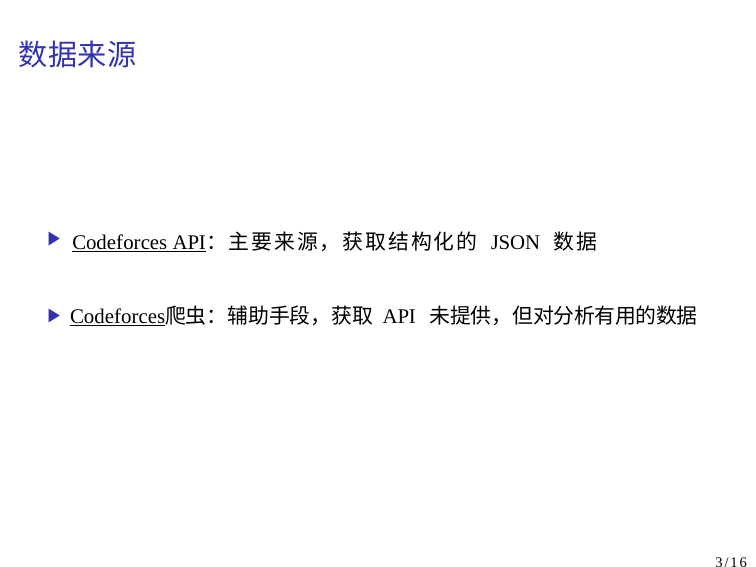

数据来源

▶ Codeforces API：主要来源，获取结构化的 JSON 数据

▶ Codeforces爬虫：辅助手段，获取 API 未提供，但对分析有用的数据

3/16